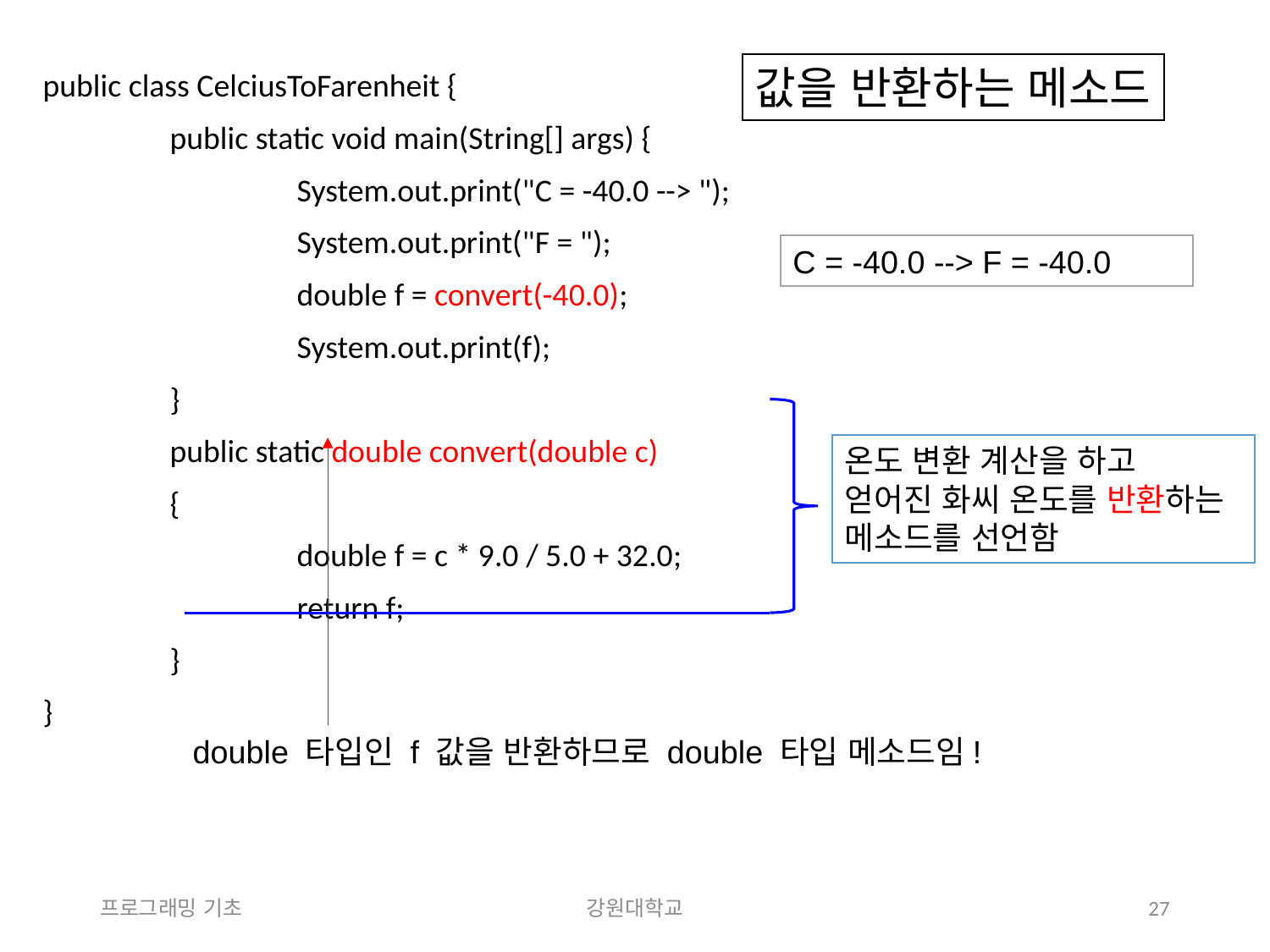

값을 반환하는 메소드
public class CelciusToFarenheit {
	public static void main(String[] args) {
		System.out.print("C = -40.0 --> ");
		System.out.print("F = ");
		double f = convert(-40.0);
		System.out.print(f);
	}
	public static double convert(double c)
	{
		double f = c * 9.0 / 5.0 + 32.0;
	  	return f;
	}
}
C = -40.0 --> F = -40.0

온도 변환 계산을 하고
얻어진 화씨 온도를 반환하는 메소드를 선언함
double 타입인 f 값을 반환하므로 double 타입 메소드임!
프로그래밍 기초
강원대학교
27